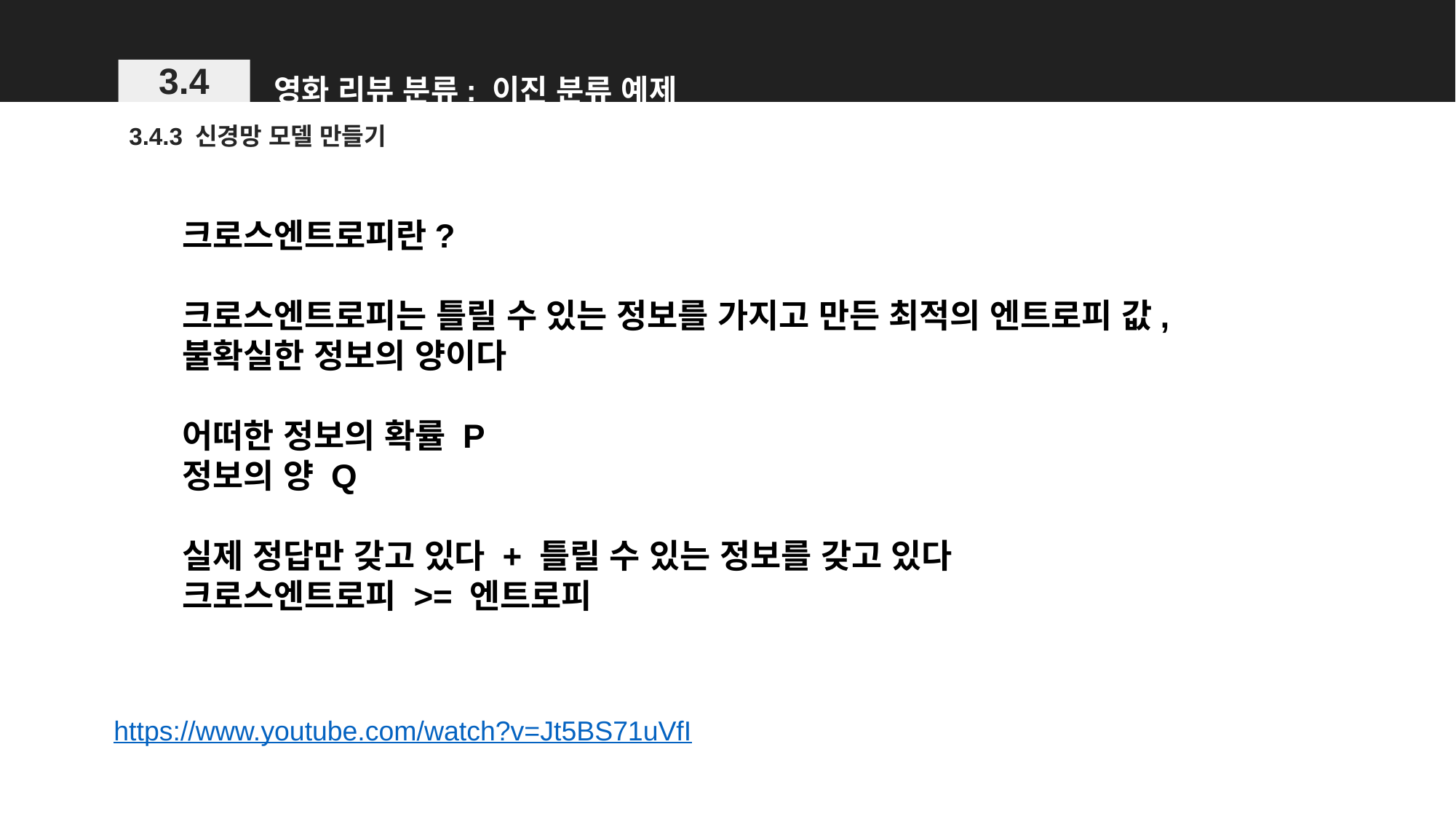

영화 리뷰 분류: 이진 분류 예제
3.4

3.4.3 신경망 모델 만들기
크로스엔트로피란?

크로스엔트로피는 틀릴 수 있는 정보를 가지고 만든 최적의 엔트로피 값,
불확실한 정보의 양이다

어떠한 정보의 확률 P
정보의 양 Q

실제 정답만 갖고 있다 + 틀릴 수 있는 정보를 갖고 있다
크로스엔트로피 >= 엔트로피

https://www.youtube.com/watch?v=Jt5BS71uVfI